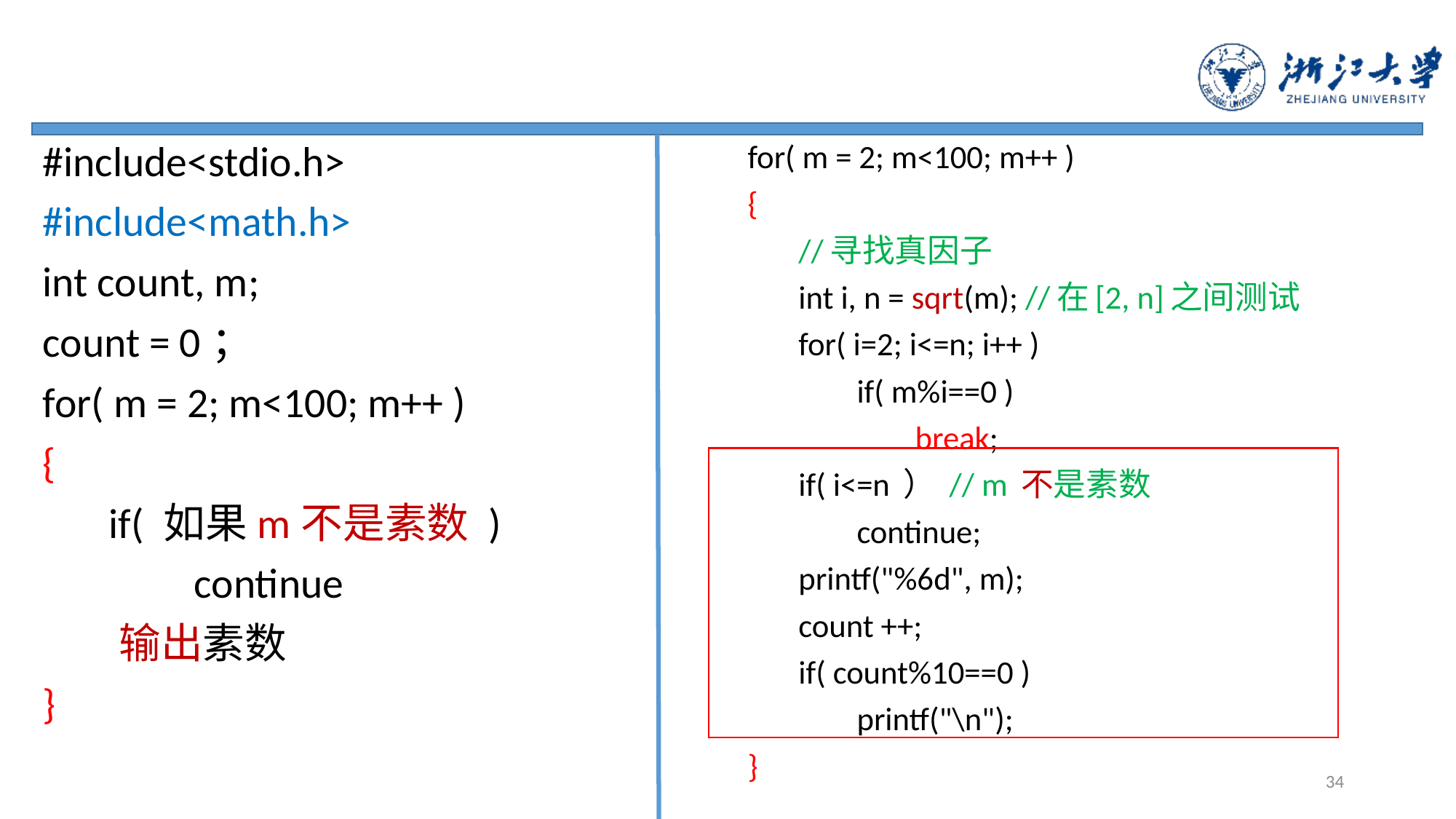

#
#include<stdio.h>
#include<math.h>
int count, m;
count = 0；
for( m = 2; m<100; m++ )
{
       if( 如果m不是素数 )
                continue
       输出素数
}

for( m = 2; m<100; m++ )
{
       //寻找真因子
       int i, n = sqrt(m); //在[2, n]之间测试
       for( i=2; i<=n; i++ )
               if( m%i==0 )
                       break;
       if( i<=n ） // m 不是素数
               continue;
       printf("%6d", m);
       count ++;
       if( count%10==0 )
               printf("\n");
}

34